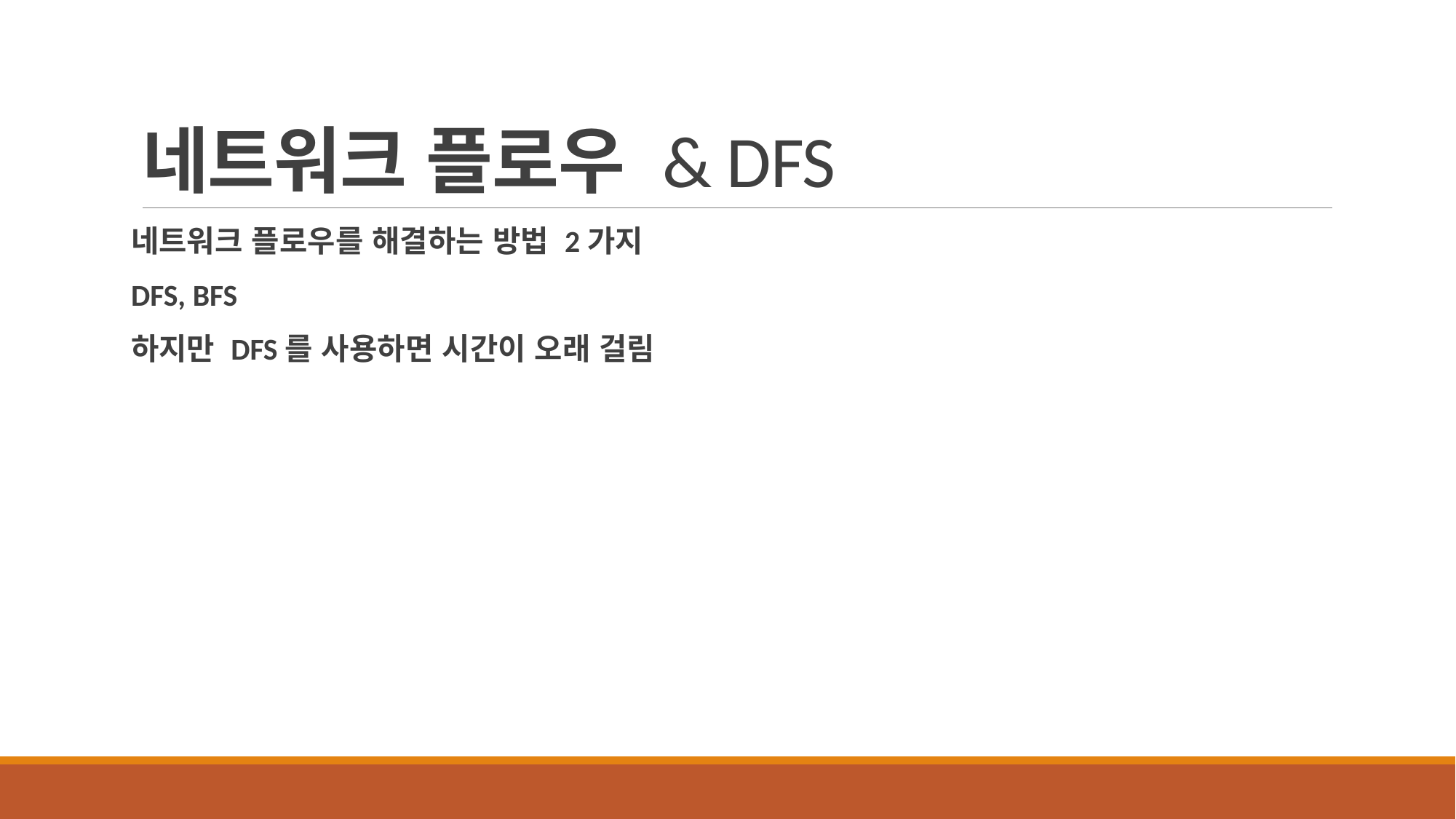

# 네트워크 플로우 & DFS
네트워크 플로우를 해결하는 방법 2가지
DFS, BFS
하지만 DFS를 사용하면 시간이 오래 걸림